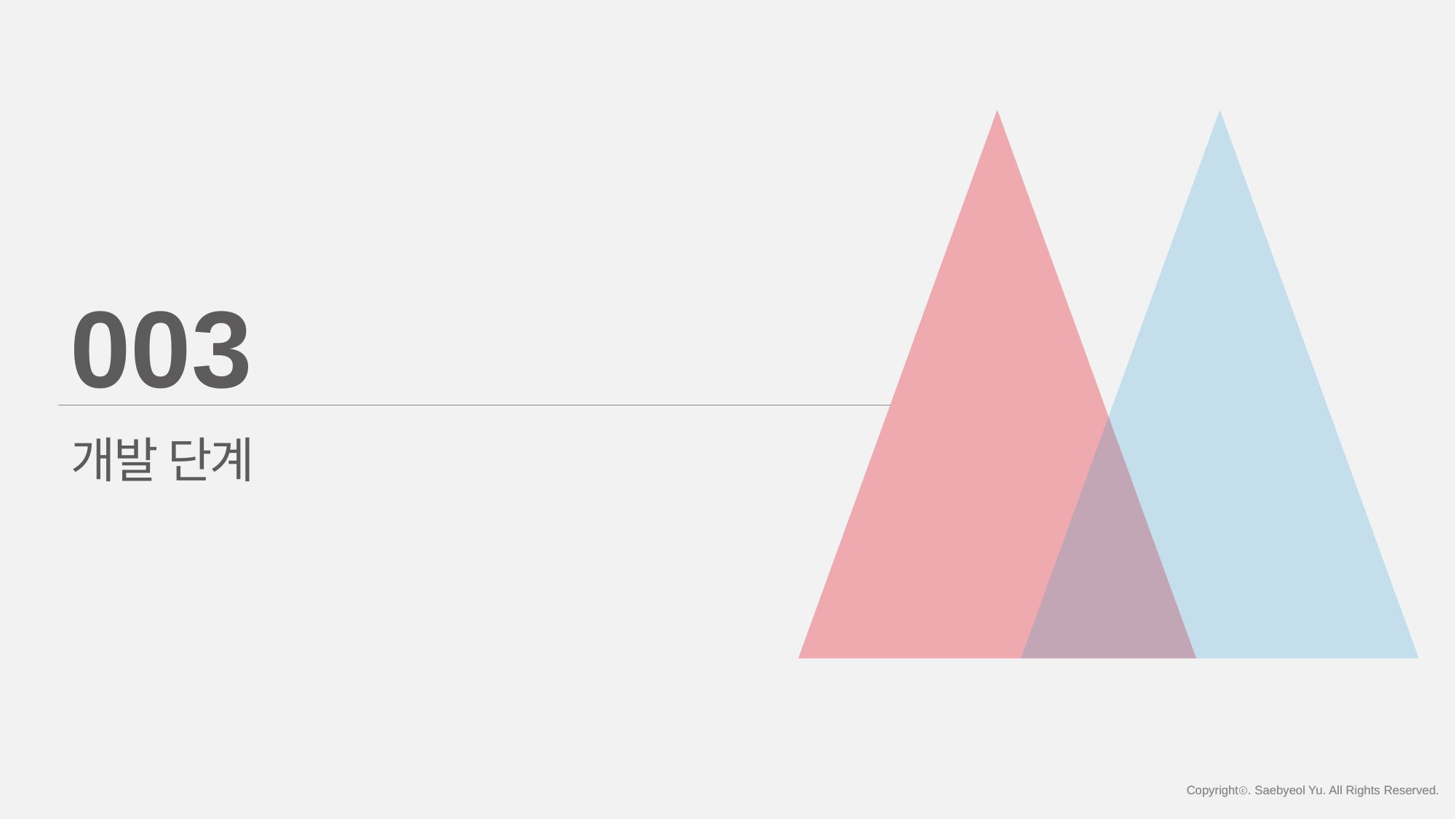

003
개발 단계
Copyrightⓒ. Saebyeol Yu. All Rights Reserved.